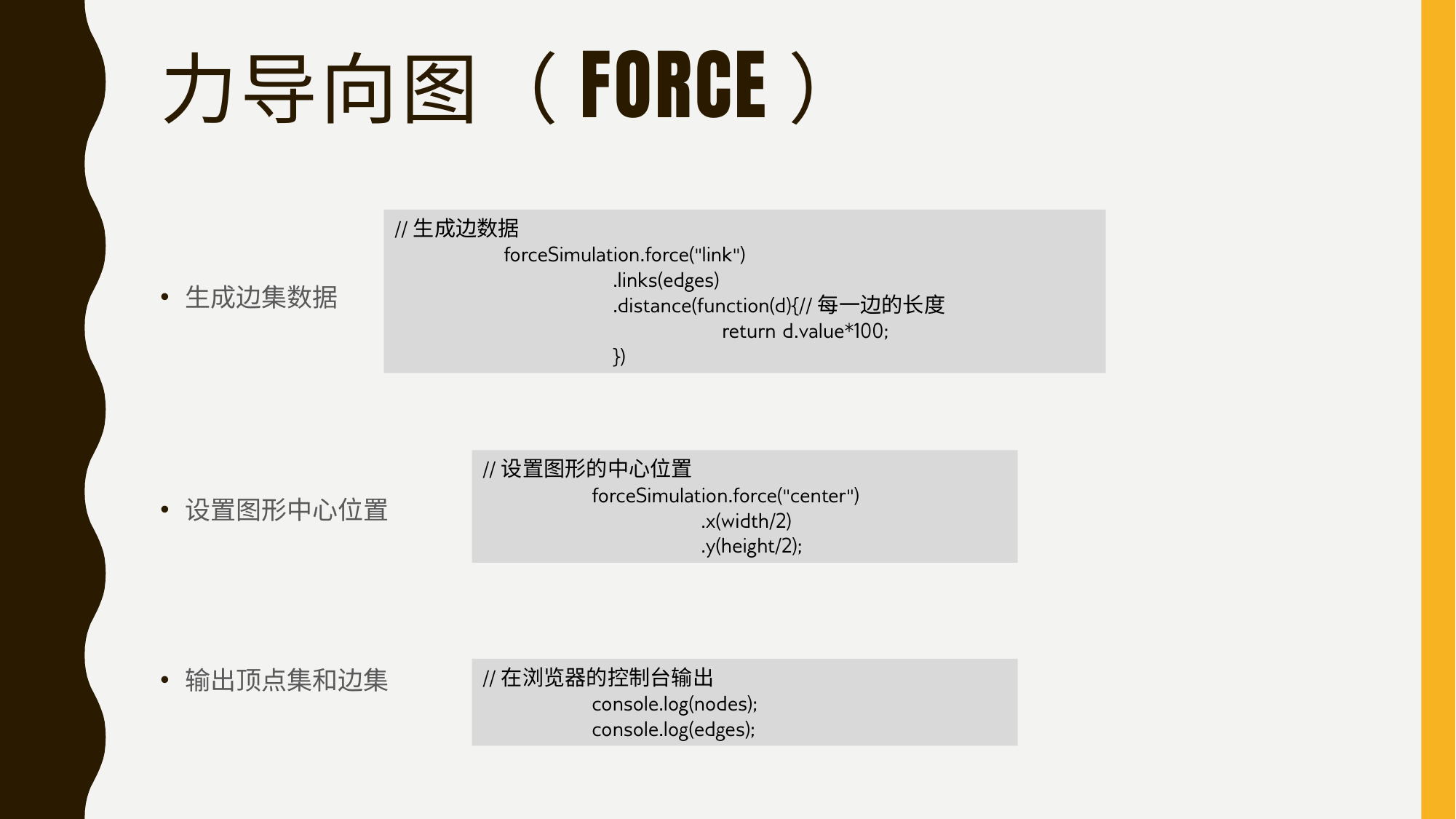

# 力导向图（Force）
//生成边数据
    	forceSimulation.force("link")
    		.links(edges)
    		.distance(function(d){//每一边的长度
    			return d.value*100;
    		})
生成边集数据

设置图形中心位置

输出顶点集和边集

//设置图形的中心位置
    	forceSimulation.force("center")
    		.x(width/2)
    		.y(height/2);
//在浏览器的控制台输出
    	console.log(nodes);
    	console.log(edges);